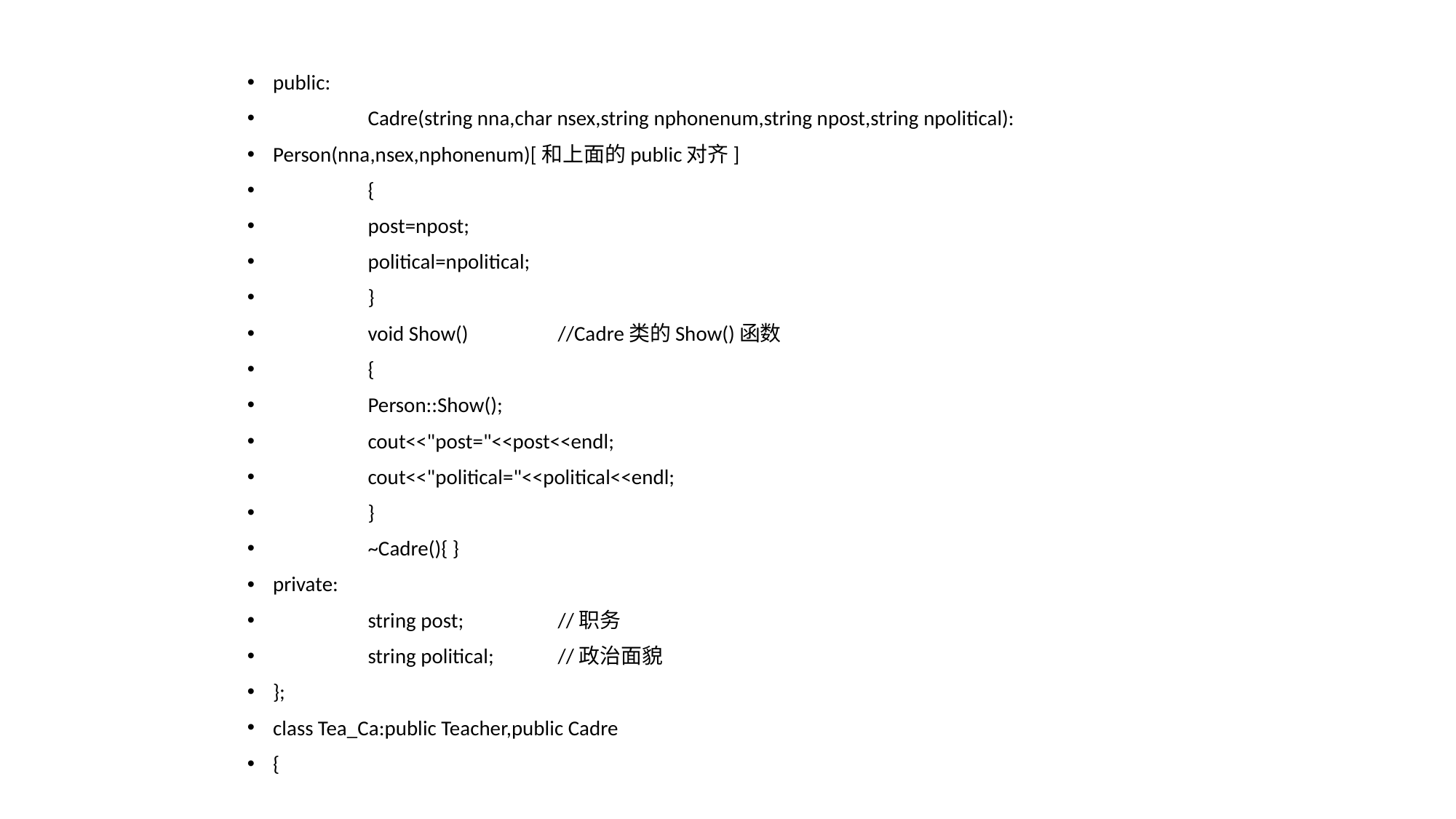

public:
	Cadre(string nna,char nsex,string nphonenum,string npost,string npolitical):
Person(nna,nsex,nphonenum)[和上面的public对齐]
	{
		post=npost;
		political=npolitical;
	}
	void Show()           	//Cadre类的Show()函数
	{
		Person::Show();
		cout<<"post="<<post<<endl;
		cout<<"political="<<political<<endl;
	}
	~Cadre(){ }
private:
	string post;        		//职务
	string political;  		//政治面貌
};
class Tea_Ca:public Teacher,public Cadre
{